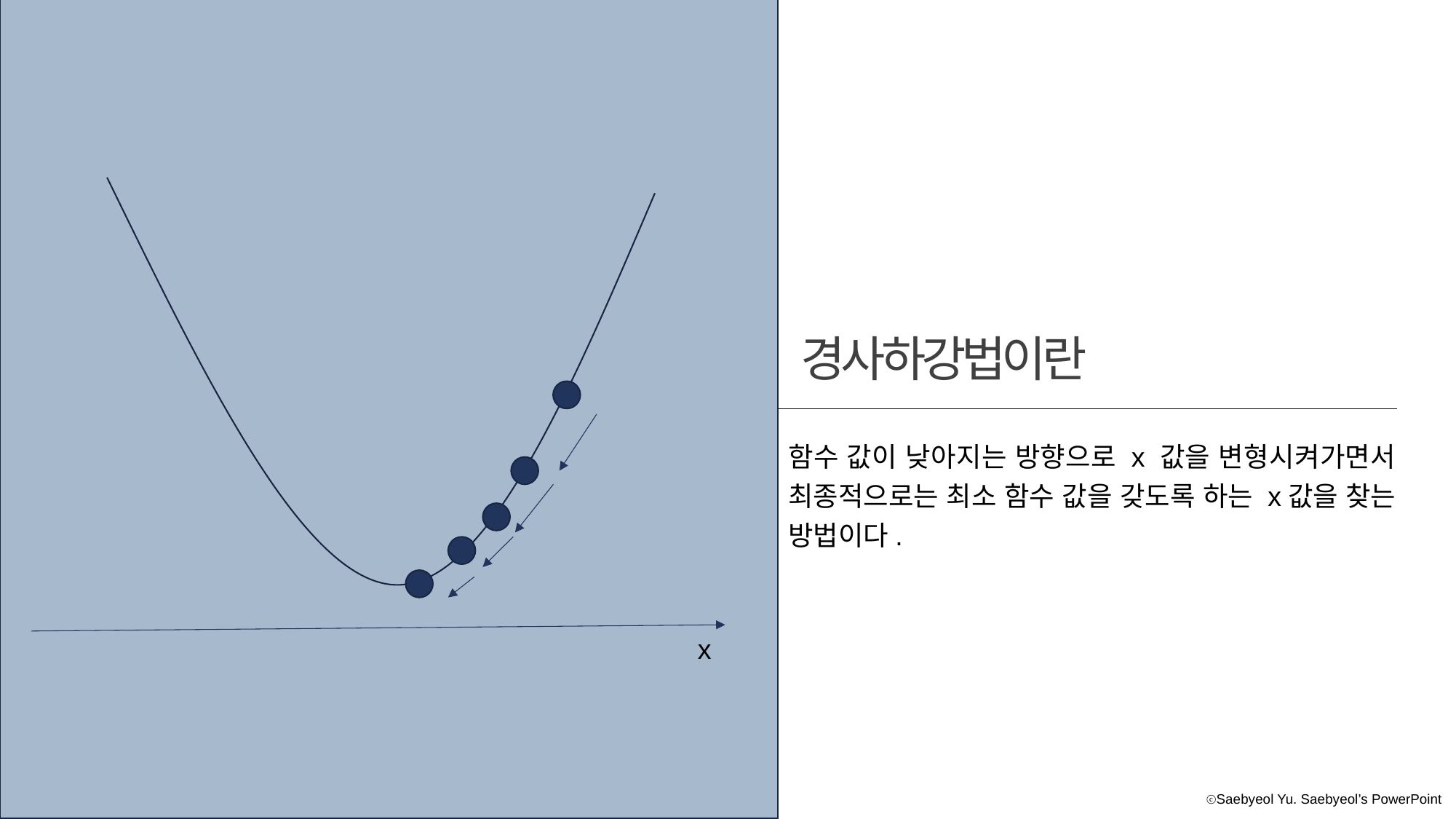

경사하강법이란

함수 값이 낮아지는 방향으로 x 값을 변형시켜가면서 최종적으로는 최소 함수 값을 갖도록 하는 x값을 찾는 방법이다.

x